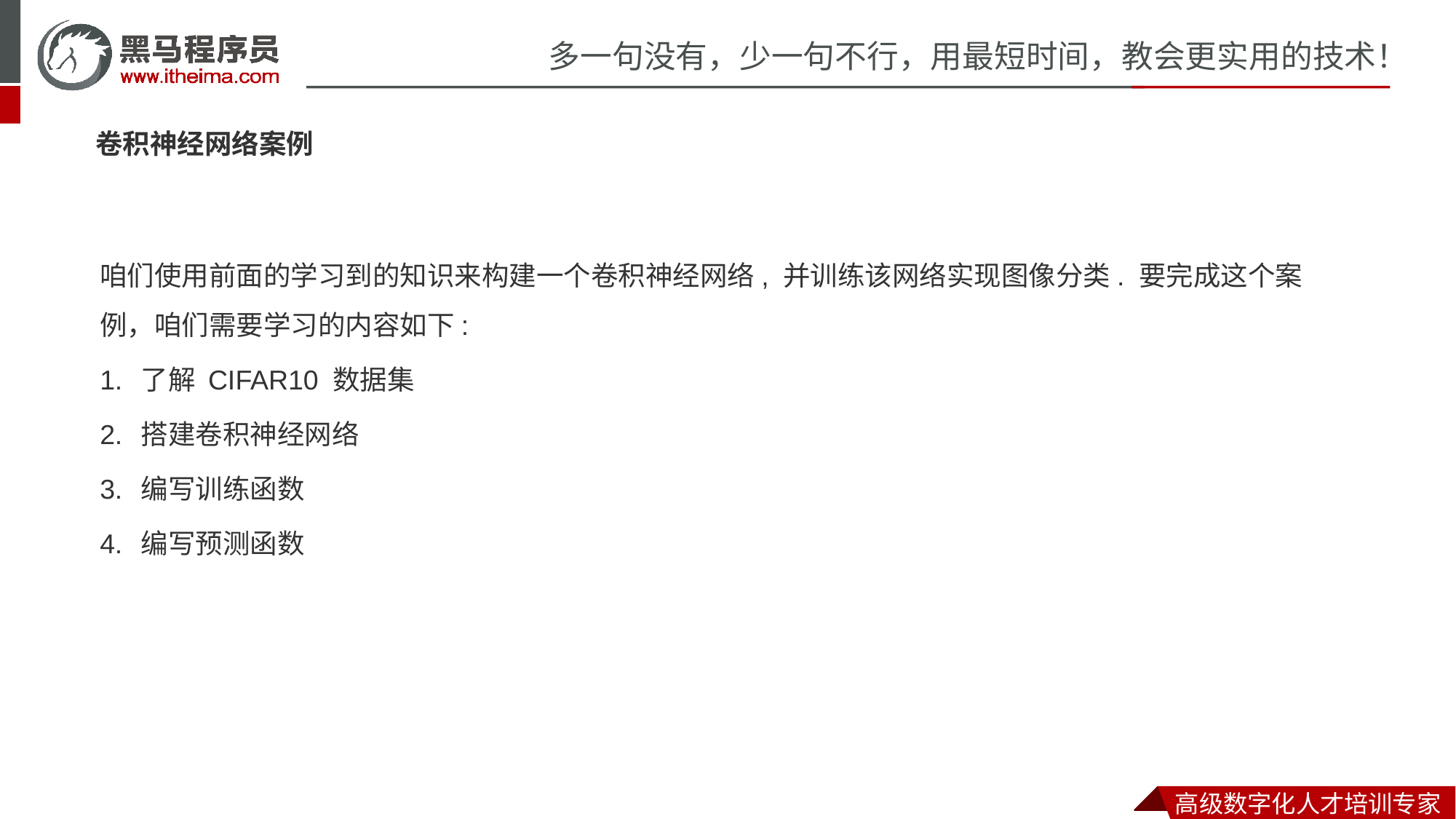

卷积神经网络案例
咱们使用前面的学习到的知识来构建一个卷积神经网络, 并训练该网络实现图像分类. 要完成这个案例，咱们需要学习的内容如下:
了解 CIFAR10 数据集
搭建卷积神经网络
编写训练函数
编写预测函数